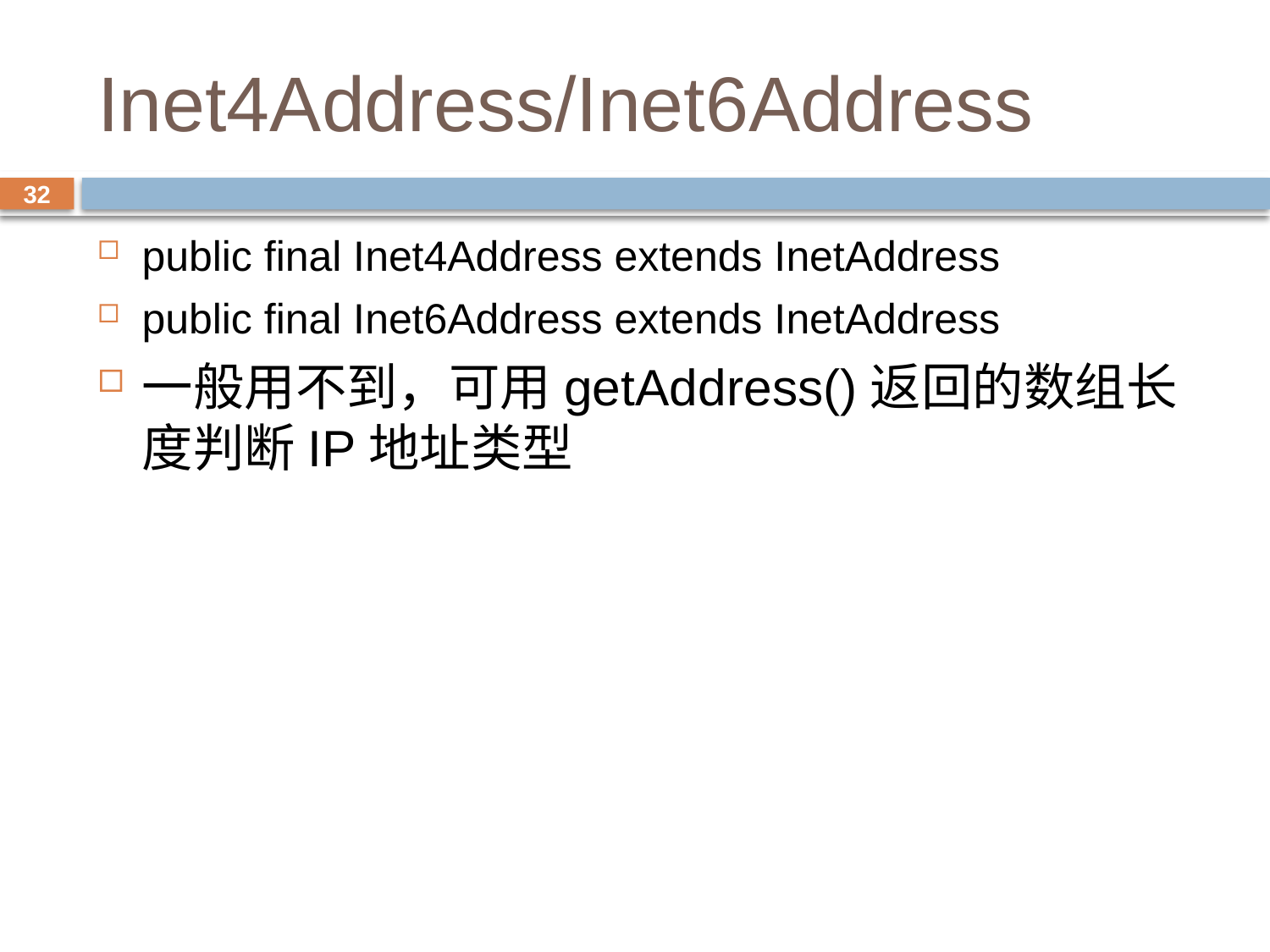

# Inet4Address/Inet6Address
32
public final Inet4Address extends InetAddress
public final Inet6Address extends InetAddress
一般用不到，可用getAddress()返回的数组长度判断IP地址类型